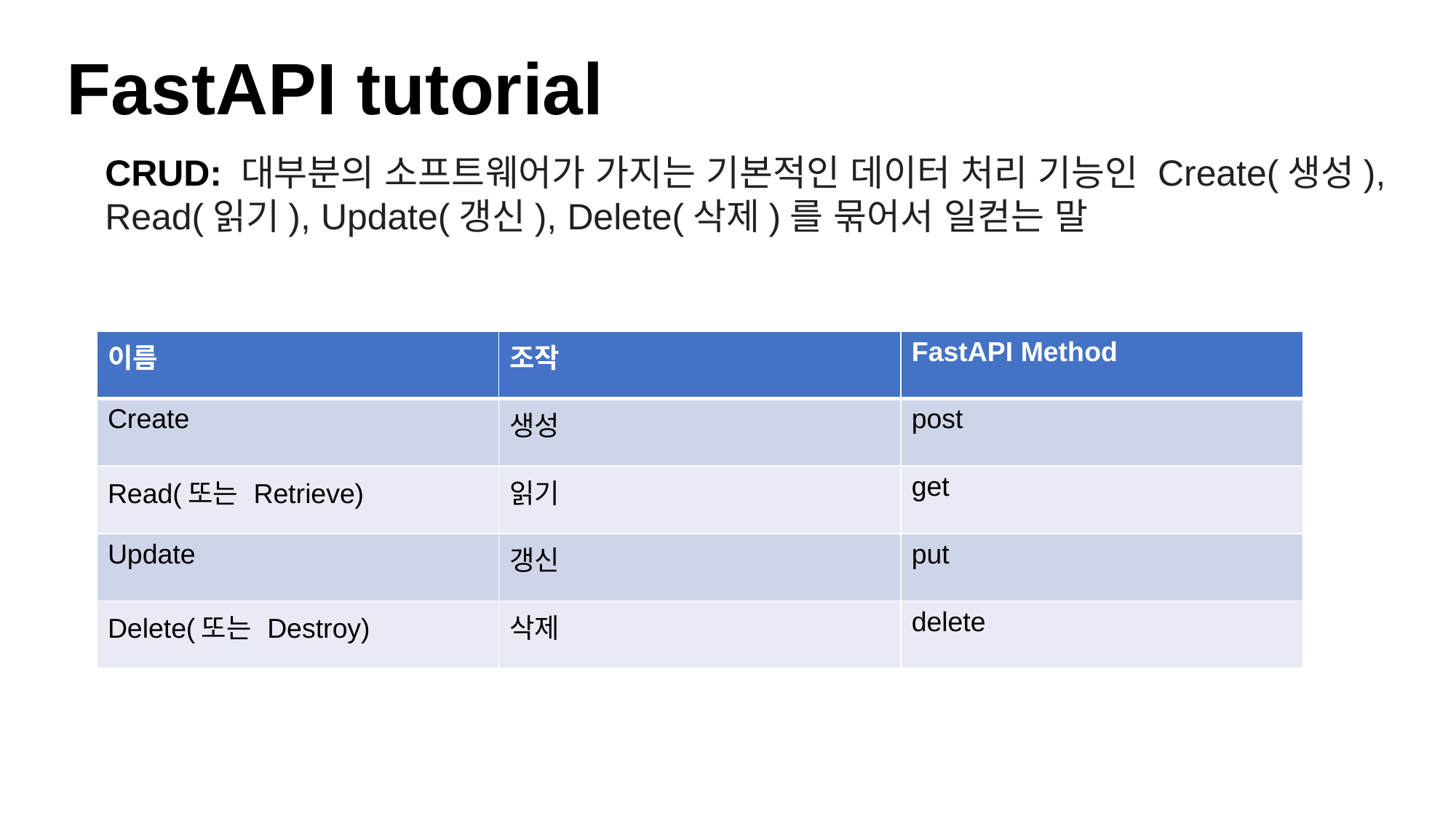

FastAPI tutorial

CRUD: 대부분의 소프트웨어가 가지는 기본적인 데이터 처리 기능인 Create(생성), Read(읽기), Update(갱신), Delete(삭제)를 묶어서 일컫는 말

| 이름 | 조작 | FastAPI Method |
| --- | --- | --- |
| Create | 생성 | post |
| Read(또는 Retrieve) | 읽기 | get |
| Update | 갱신 | put |
| Delete(또는 Destroy) | 삭제 | delete |